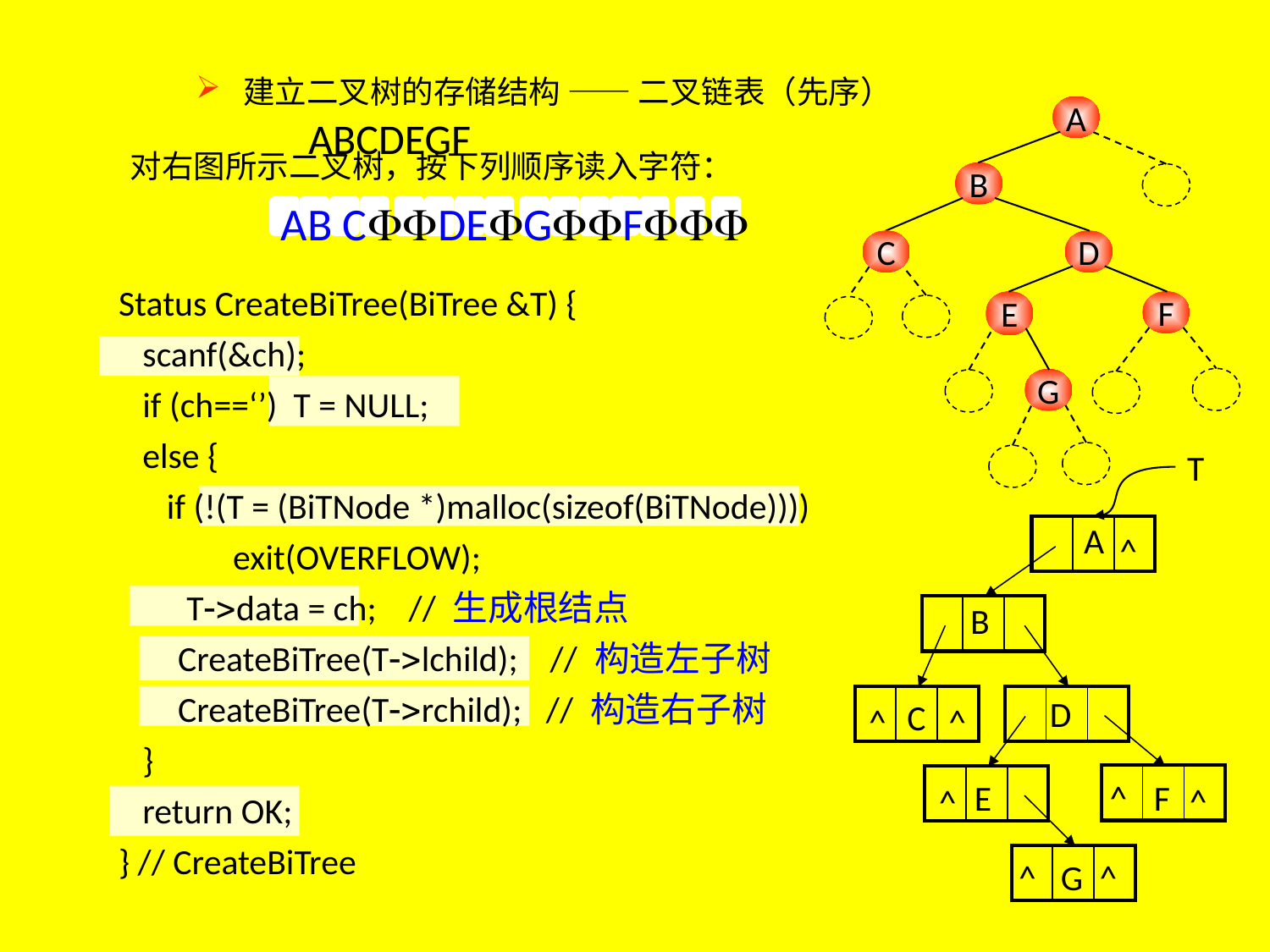

建立二叉树的存储结构 —— 二叉链表（先序）
A
B
C
E
F
G
D
ABCDEGF

     对右图所示二叉树，按下列顺序读入字符：
                           AB CΦΦDEΦGΦΦFΦΦΦ

Status CreateBiTree(BiTree &T) {
   scanf(&ch);
   if (ch==‘’)  T = NULL;
   else {
      if (!(T = (BiTNode *)malloc(sizeof(BiTNode))))
　　　exit(OVERFLOW);
 　 T−>data = ch;    // 生成根结点
 　 CreateBiTree(T−>lchild);    // 构造左子树
 　 CreateBiTree(T−>rchild);   // 构造右子树
   }
   return OK;
} // CreateBiTree

T

A
|  |  |  |
| --- | --- | --- |
^

B
|  |  |  |
| --- | --- | --- |

|  |  |  |
| --- | --- | --- |
|  |  |  |
| --- | --- | --- |
D
C
^
^

|  |  |  |
| --- | --- | --- |
|  |  |  |
| --- | --- | --- |
E
^
F
^
^

|  |  |  |
| --- | --- | --- |
^
G
^